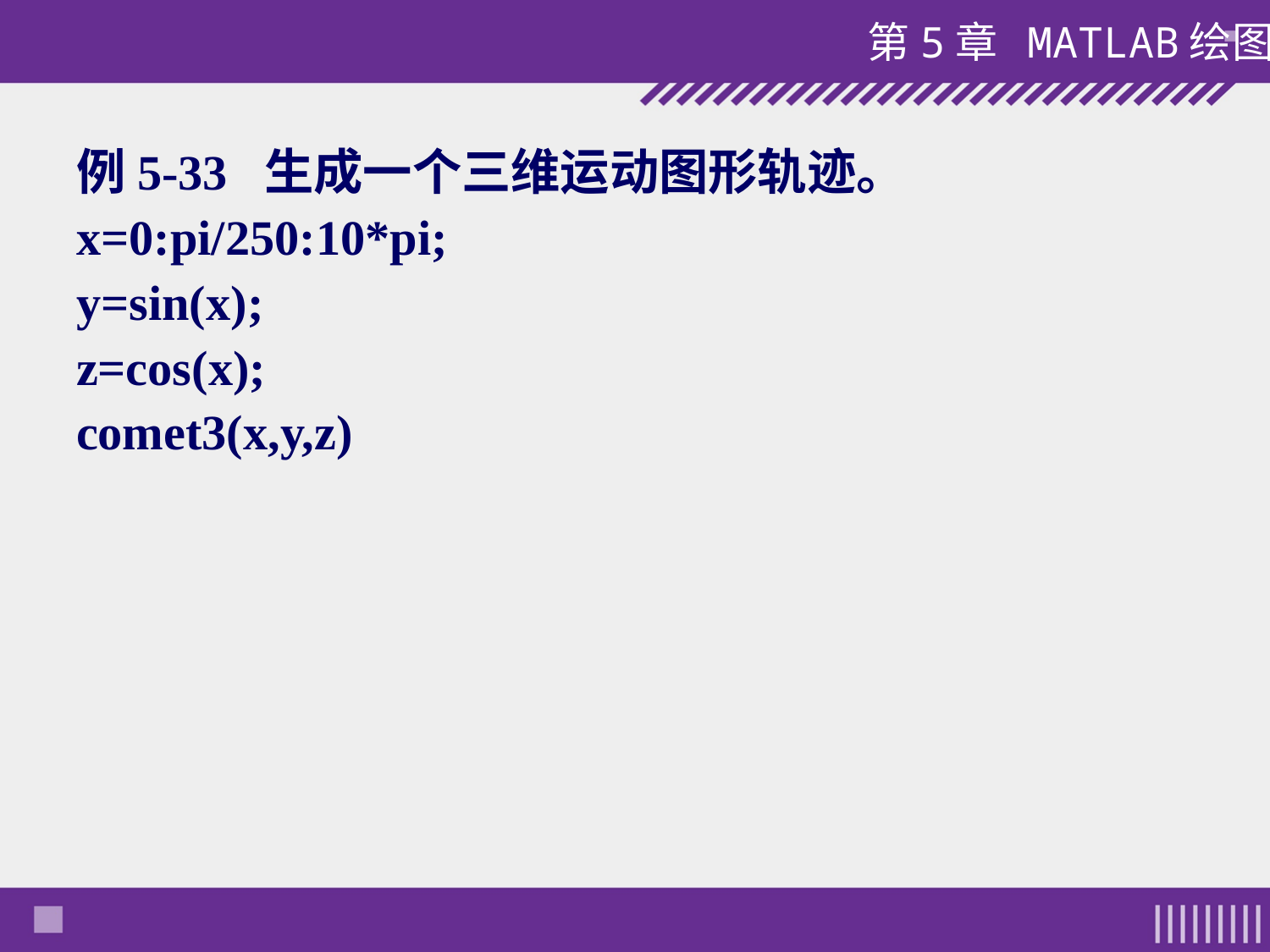

#
例5-33  生成一个三维运动图形轨迹。
x=0:pi/250:10*pi;
y=sin(x);
z=cos(x);
comet3(x,y,z)